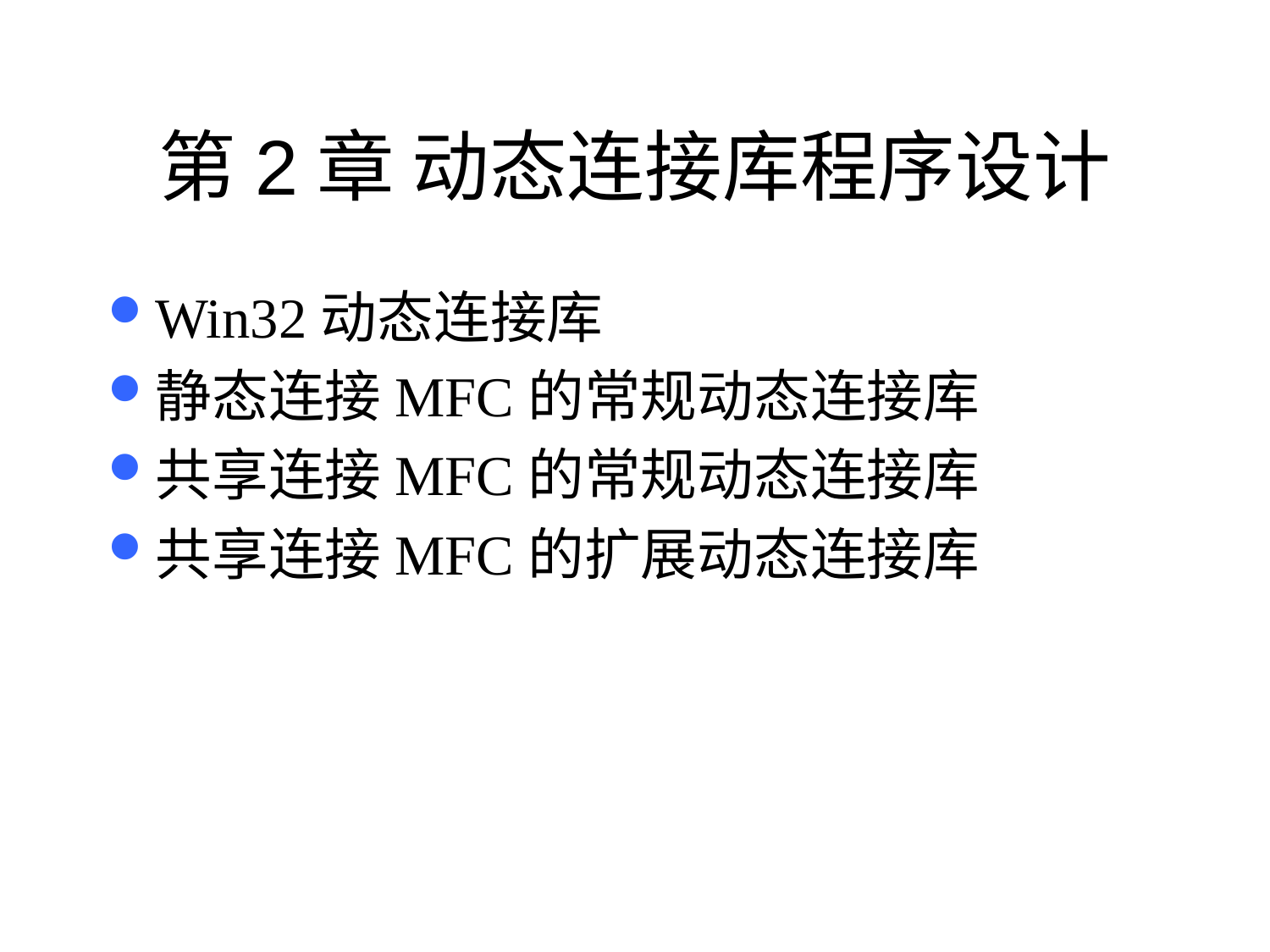

# 第2章 动态连接库程序设计
Win32动态连接库
静态连接MFC的常规动态连接库
共享连接MFC的常规动态连接库
共享连接MFC的扩展动态连接库
144